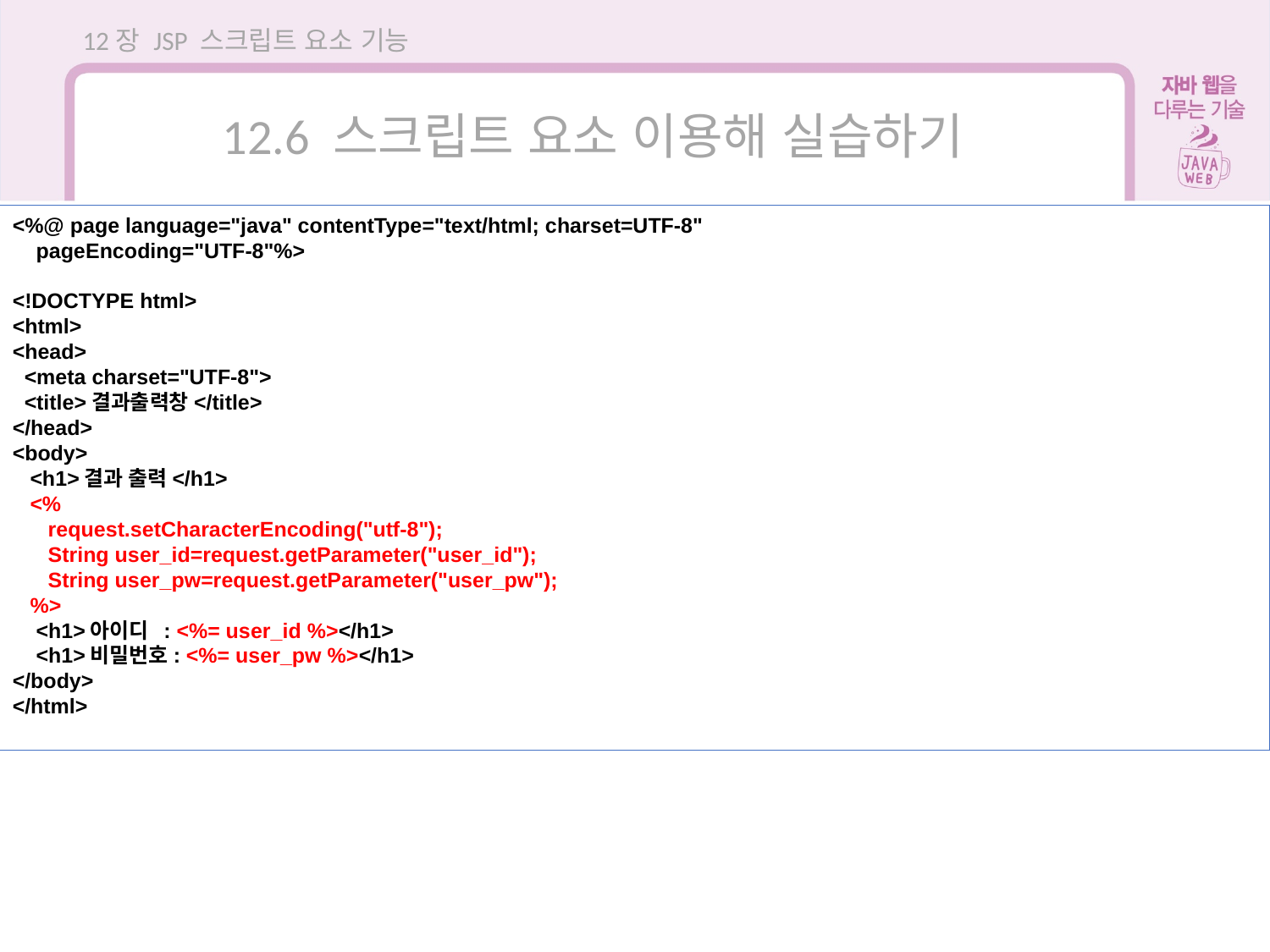

12장 JSP 스크립트 요소 기능
12.6 스크립트 요소 이용해 실습하기
<%@ page language="java" contentType="text/html; charset=UTF-8"
    pageEncoding="UTF-8"%>

<!DOCTYPE html>
<html>
<head>
  <meta charset="UTF-8">
  <title>결과출력창</title>
</head>
<body>
   <h1>결과 출력</h1>
   <%
      request.setCharacterEncoding("utf-8");
      String user_id=request.getParameter("user_id");
      String user_pw=request.getParameter("user_pw");
   %>
    <h1>아이디  : <%= user_id %></h1>
    <h1>비밀번호: <%= user_pw %></h1>
</body>
</html>